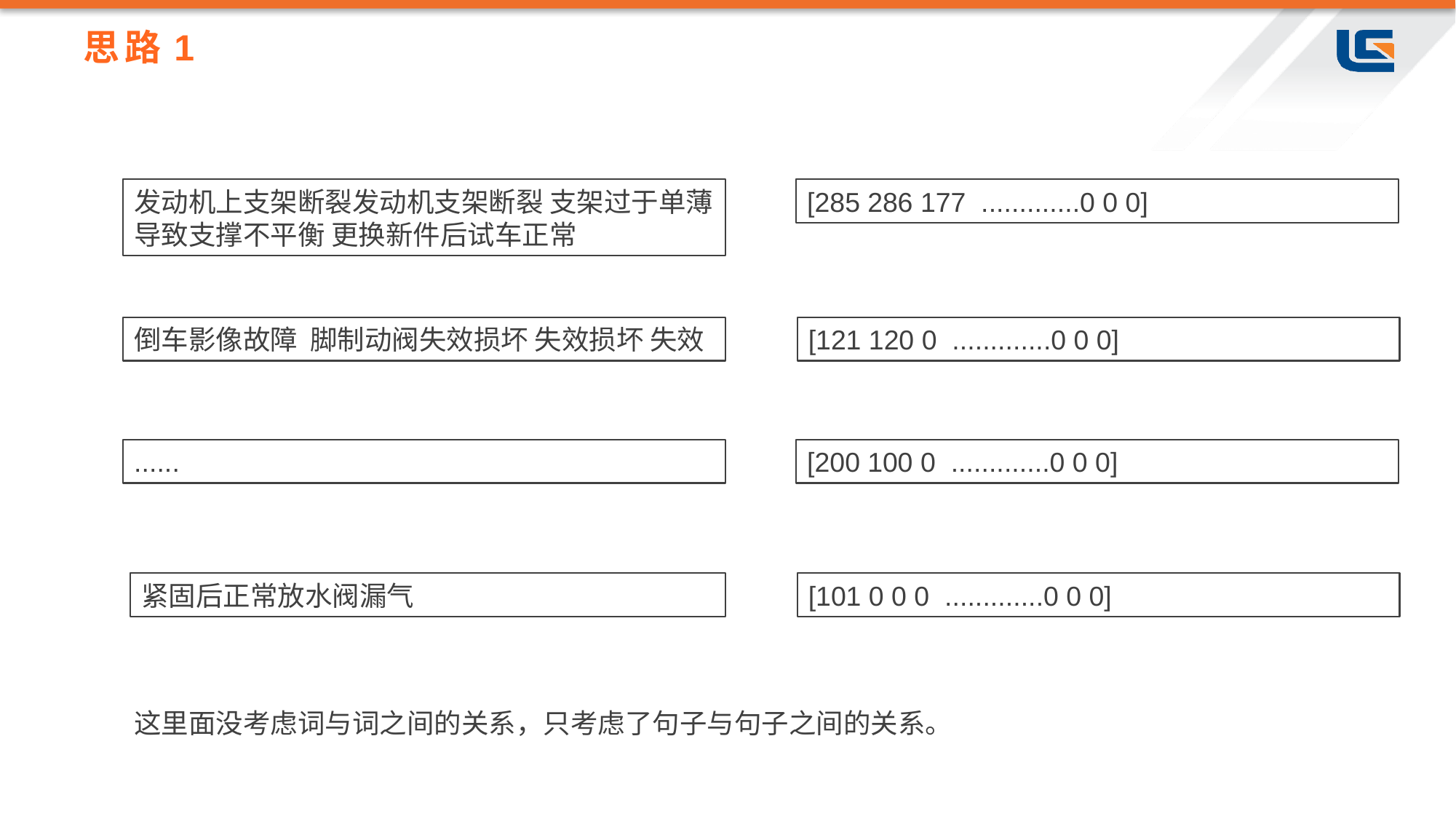

# 思路1
发动机上支架断裂发动机支架断裂 支架过于单薄 导致支撑不平衡 更换新件后试车正常
[285 286 177  .............0 0 0]
倒车影像故障  脚制动阀失效损坏 失效损坏 失效
[121 120 0  .............0 0 0]
......
[200 100 0  .............0 0 0]
紧固后正常放水阀漏气
[101 0 0 0  .............0 0 0]
这里面没考虑词与词之间的关系，只考虑了句子与句子之间的关系。
10